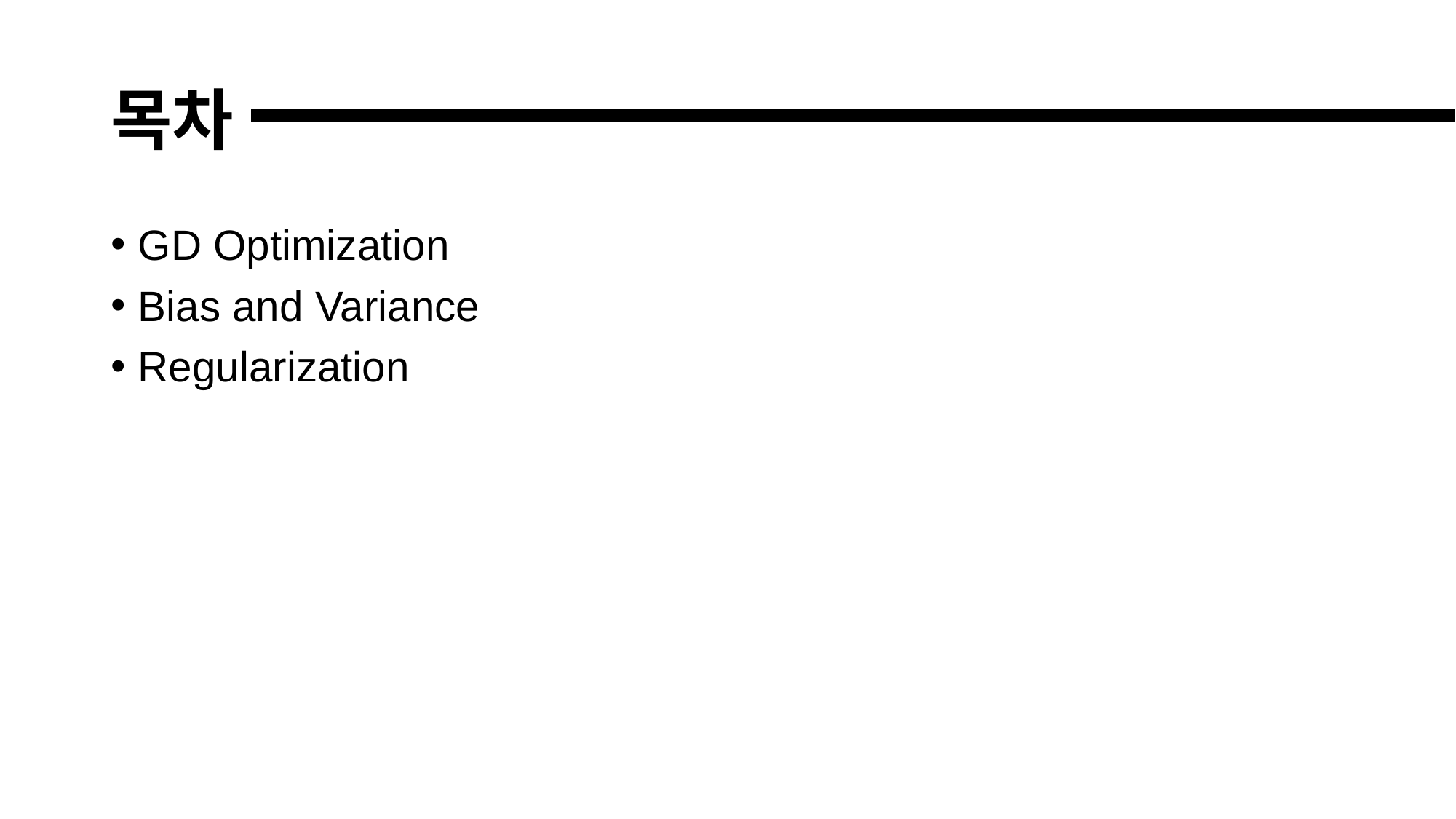

# 목차

GD Optimization
Bias and Variance
Regularization